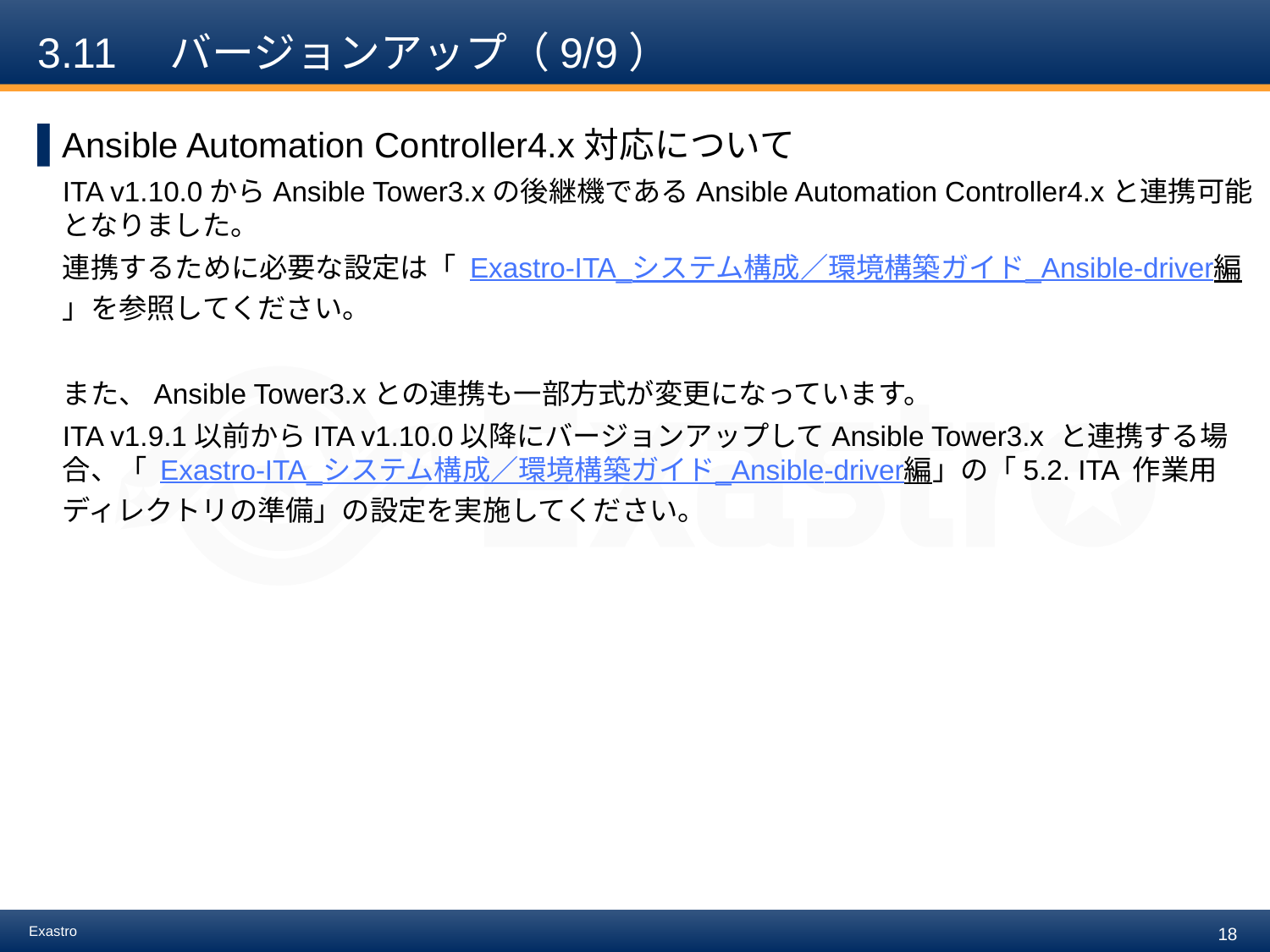

# 3.11　バージョンアップ（9/9）
Ansible Automation Controller4.x対応について
ITA v1.10.0からAnsible Tower3.xの後継機であるAnsible Automation Controller4.xと連携可能となりました。
連携するために必要な設定は「 Exastro-ITA_システム構成／環境構築ガイド_Ansible-driver編」を参照してください。

また、Ansible Tower3.xとの連携も一部方式が変更になっています。
ITA v1.9.1以前からITA v1.10.0以降にバージョンアップしてAnsible Tower3.x と連携する場合、「 Exastro-ITA_システム構成／環境構築ガイド_Ansible-driver編」の「5.2. ITA 作業用ディレクトリの準備」の設定を実施してください。